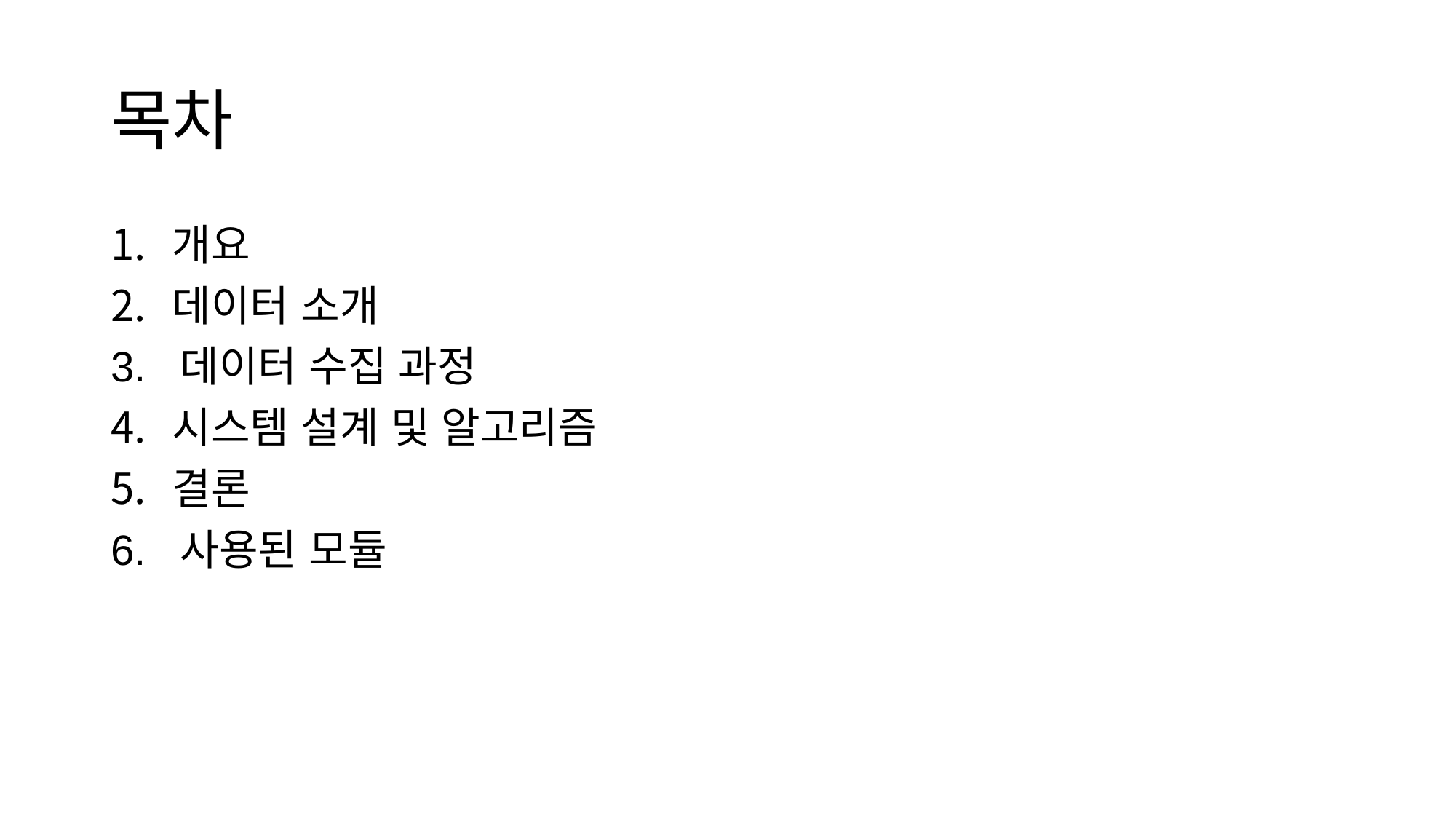

# 목차
개요
데이터 소개
3.  데이터 수집 과정
시스템 설계 및 알고리즘
결론
6.  사용된 모듈